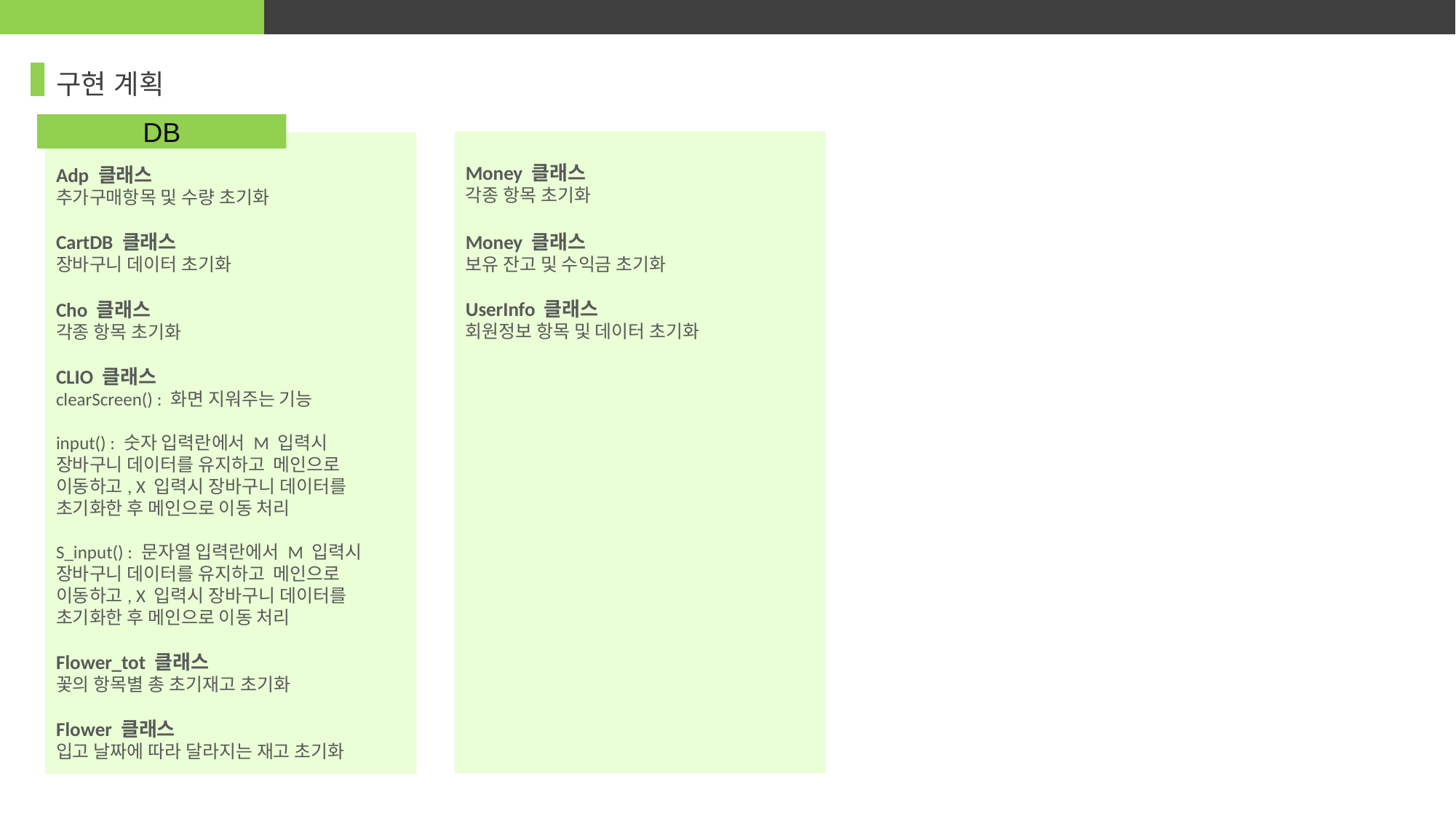

구현 계획
DB

Money 클래스
각종 항목 초기화

Money 클래스
보유 잔고 및 수익금 초기화

UserInfo 클래스
회원정보 항목 및 데이터 초기화
Adp 클래스
추가구매항목 및 수량 초기화

CartDB 클래스
장바구니 데이터 초기화

Cho 클래스
각종 항목 초기화

CLIO 클래스
clearScreen() : 화면 지워주는 기능

input() : 숫자 입력란에서 M 입력시 장바구니 데이터를 유지하고  메인으로 이동하고, X 입력시 장바구니 데이터를 초기화한 후 메인으로 이동 처리

S_input() : 문자열 입력란에서 M 입력시 장바구니 데이터를 유지하고  메인으로 이동하고, X 입력시 장바구니 데이터를 초기화한 후 메인으로 이동 처리

Flower_tot 클래스
꽃의 항목별 총 초기재고 초기화

Flower 클래스
입고 날짜에 따라 달라지는 재고 초기화